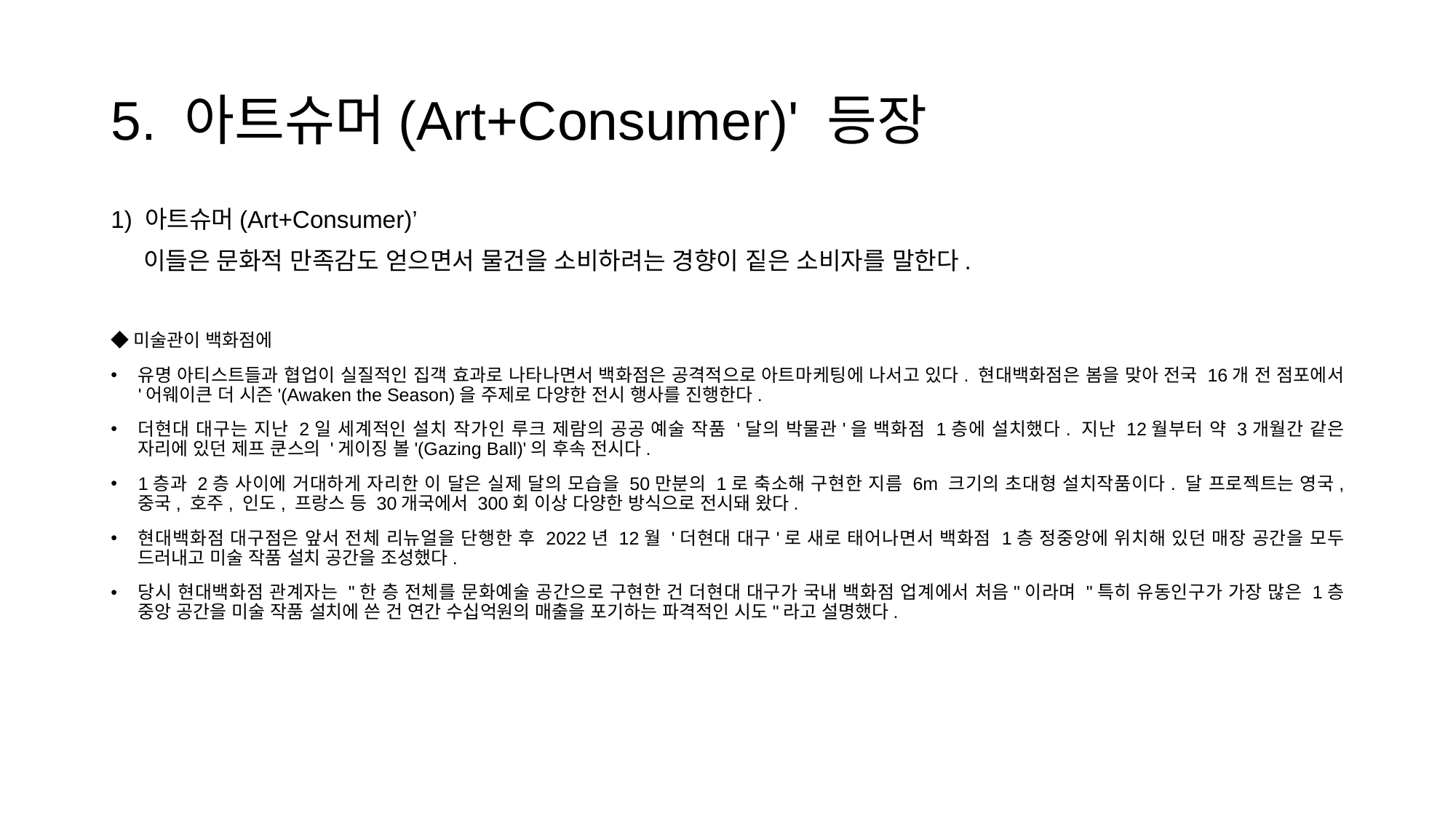

# 5. 아트슈머(Art+Consumer)' 등장
1) 아트슈머(Art+Consumer)’
    이들은 문화적 만족감도 얻으면서 물건을 소비하려는 경향이 짙은 소비자를 말한다.

◆미술관이 백화점에
유명 아티스트들과 협업이 실질적인 집객 효과로 나타나면서 백화점은 공격적으로 아트마케팅에 나서고 있다. 현대백화점은 봄을 맞아 전국 16개 전 점포에서 '어웨이큰 더 시즌'(Awaken the Season)을 주제로 다양한 전시 행사를 진행한다.
더현대 대구는 지난 2일 세계적인 설치 작가인 루크 제람의 공공 예술 작품 '달의 박물관'을 백화점 1층에 설치했다. 지난 12월부터 약 3개월간 같은 자리에 있던 제프 쿤스의 '게이징 볼'(Gazing Ball)'의 후속 전시다.
1층과 2층 사이에 거대하게 자리한 이 달은 실제 달의 모습을 50만분의 1로 축소해 구현한 지름 6m 크기의 초대형 설치작품이다. 달 프로젝트는 영국, 중국, 호주, 인도, 프랑스 등 30개국에서 300회 이상 다양한 방식으로 전시돼 왔다.
현대백화점 대구점은 앞서 전체 리뉴얼을 단행한 후 2022년 12월 '더현대 대구'로 새로 태어나면서 백화점 1층 정중앙에 위치해 있던 매장 공간을 모두 드러내고 미술 작품 설치 공간을 조성했다.
당시 현대백화점 관계자는 "한 층 전체를 문화예술 공간으로 구현한 건 더현대 대구가 국내 백화점 업계에서 처음"이라며 "특히 유동인구가 가장 많은 1층 중앙 공간을 미술 작품 설치에 쓴 건 연간 수십억원의 매출을 포기하는 파격적인 시도"라고 설명했다.